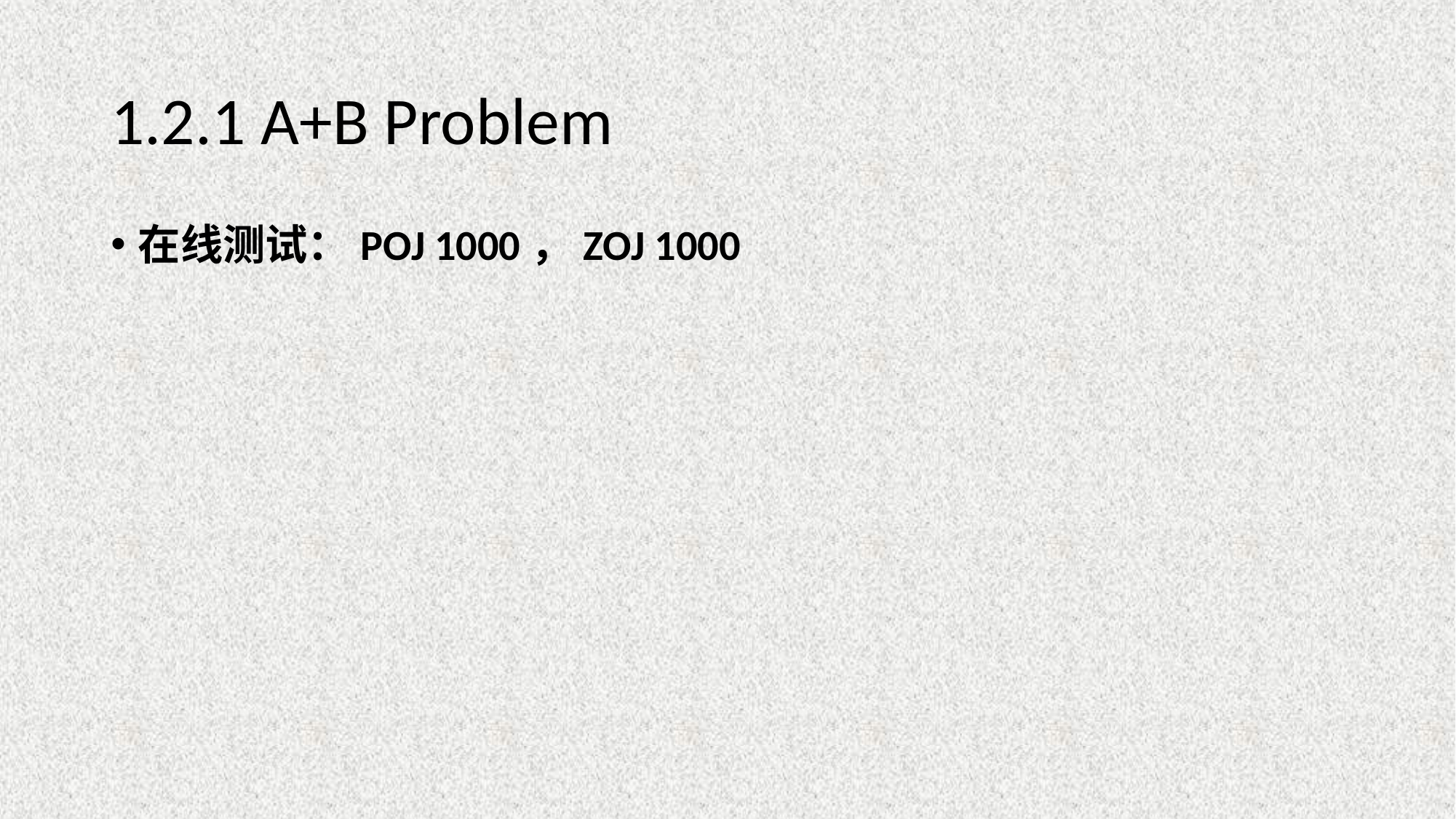

# 1.2.1 A+B Problem
在线测试：POJ 1000，ZOJ 1000